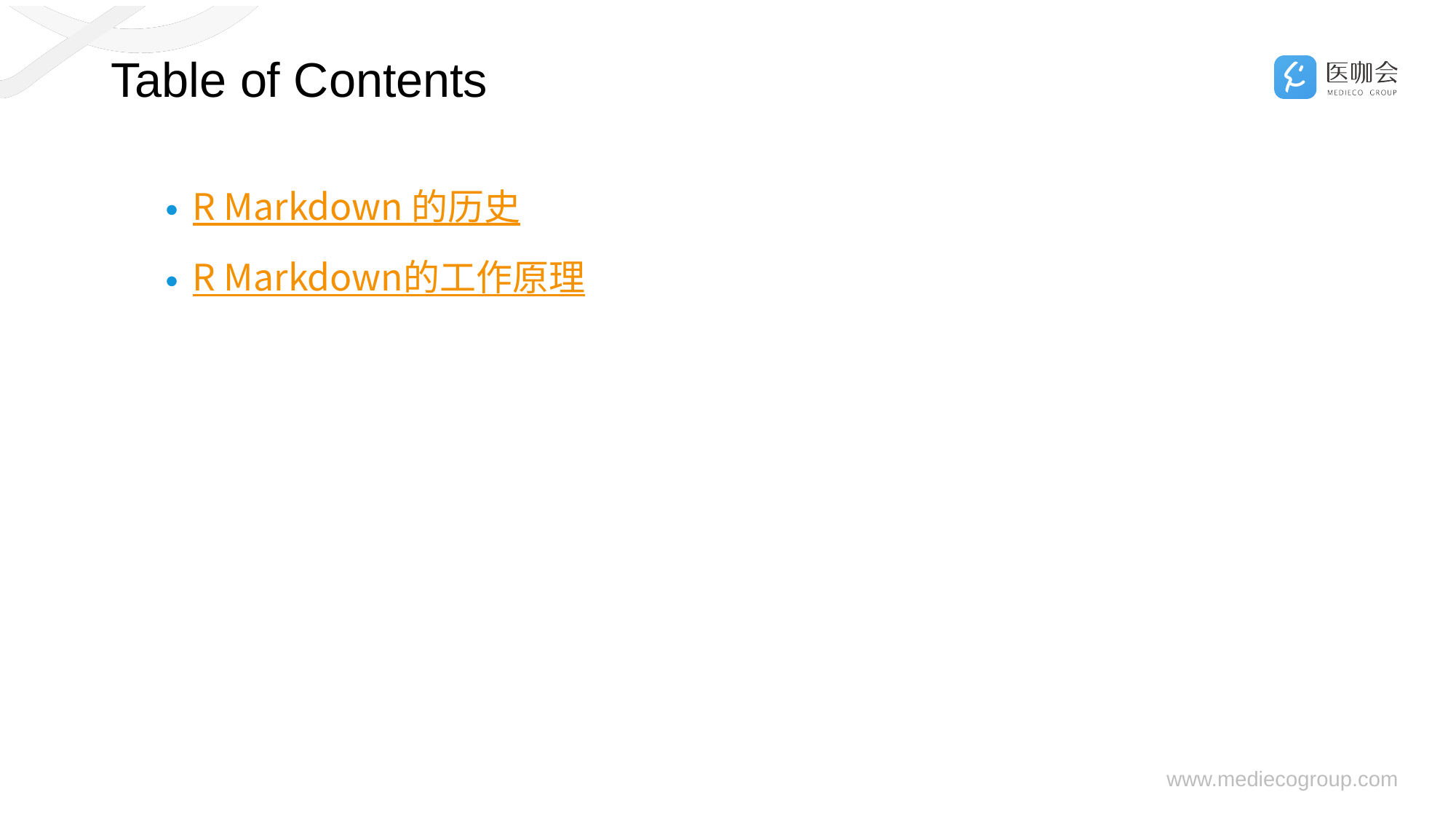

# Table of Contents
R Markdown 的历史
R Markdown的工作原理